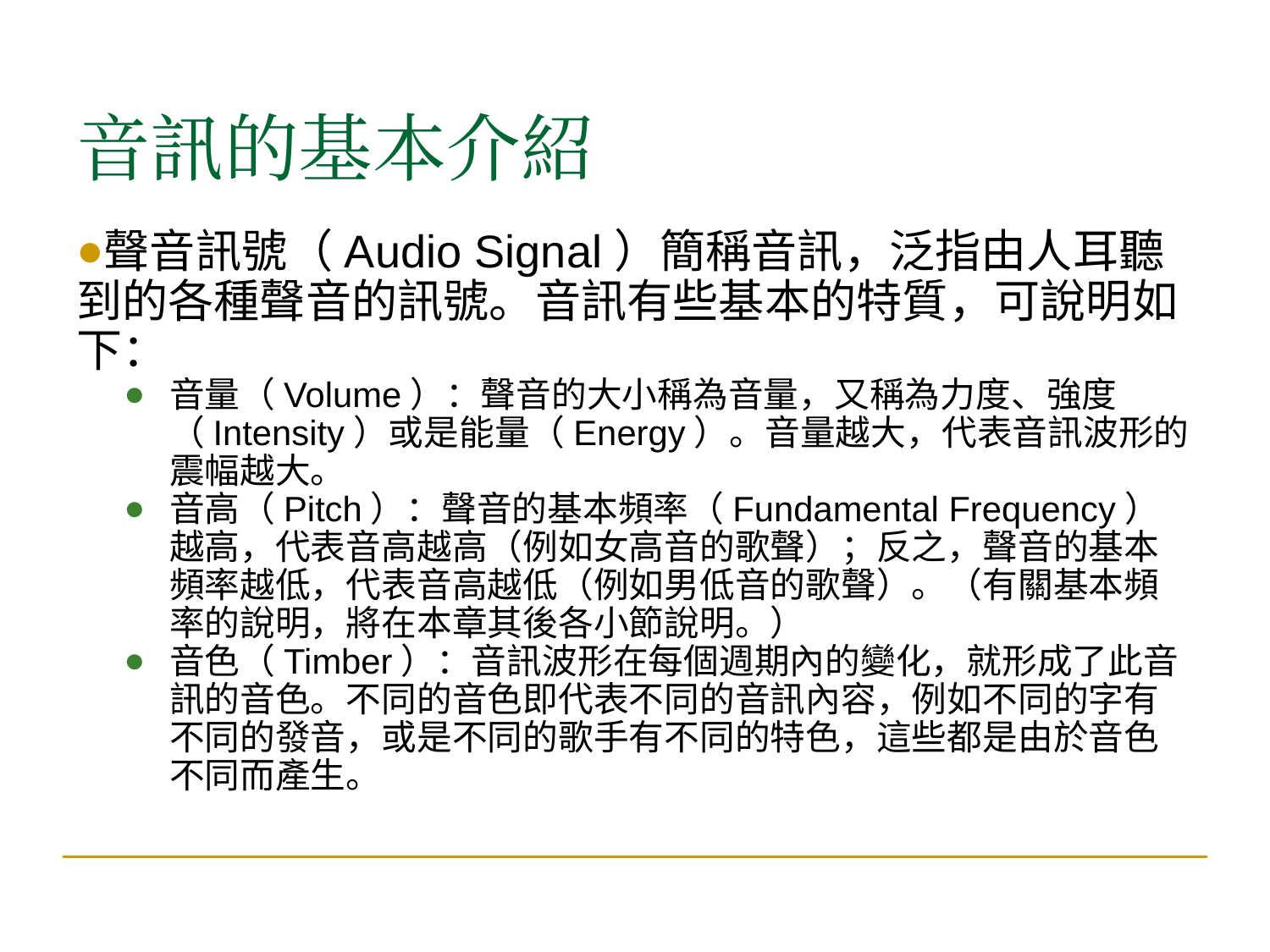

音訊的基本介紹
聲音訊號（Audio Signal）簡稱音訊，泛指由人耳聽到的各種聲音的訊號。音訊有些基本的特質，可說明如下：
音量（Volume）：聲音的大小稱為音量，又稱為力度、強度（Intensity）或是能量（Energy）。音量越大，代表音訊波形的震幅越大。
音高（Pitch）：聲音的基本頻率（Fundamental Frequency）越高，代表音高越高（例如女高音的歌聲）；反之，聲音的基本頻率越低，代表音高越低（例如男低音的歌聲）。（有關基本頻率的說明，將在本章其後各小節說明。）
音色（Timber）：音訊波形在每個週期內的變化，就形成了此音訊的音色。不同的音色即代表不同的音訊內容，例如不同的字有不同的發音，或是不同的歌手有不同的特色，這些都是由於音色不同而產生。